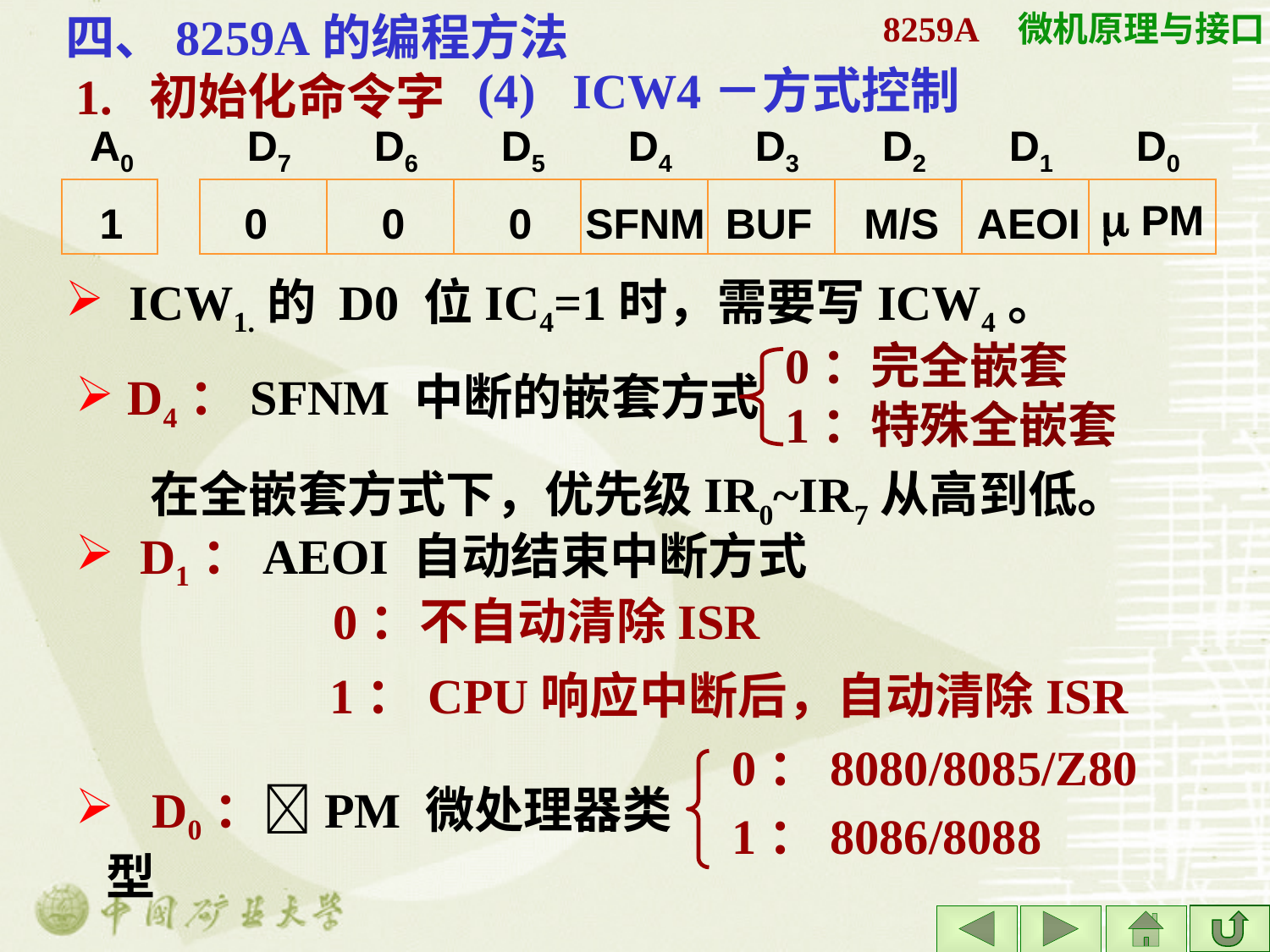

四、8259A的编程方法
# 8259A
1.  初始化命令字
(4)   ICW4－方式控制
A0
D7	D6	D5	D4	D3	D2	D1	D0

μ PM
1
0
0
0
SFNM
BUF
M/S
AEOI
  ICW1.的 D0 位IC4=1时，需要写ICW4。
0：完全嵌套
1：特殊全嵌套

 D4：SFNM 中断的嵌套方式
在全嵌套方式下，优先级IR0~IR7从高到低。
  D1：AEOI 自动结束中断方式
  0：不自动清除ISR
1：CPU响应中断后，自动清除ISR
0：8080/8085/Z80
1：8086/8088

   D0：μPM 微处理器类型